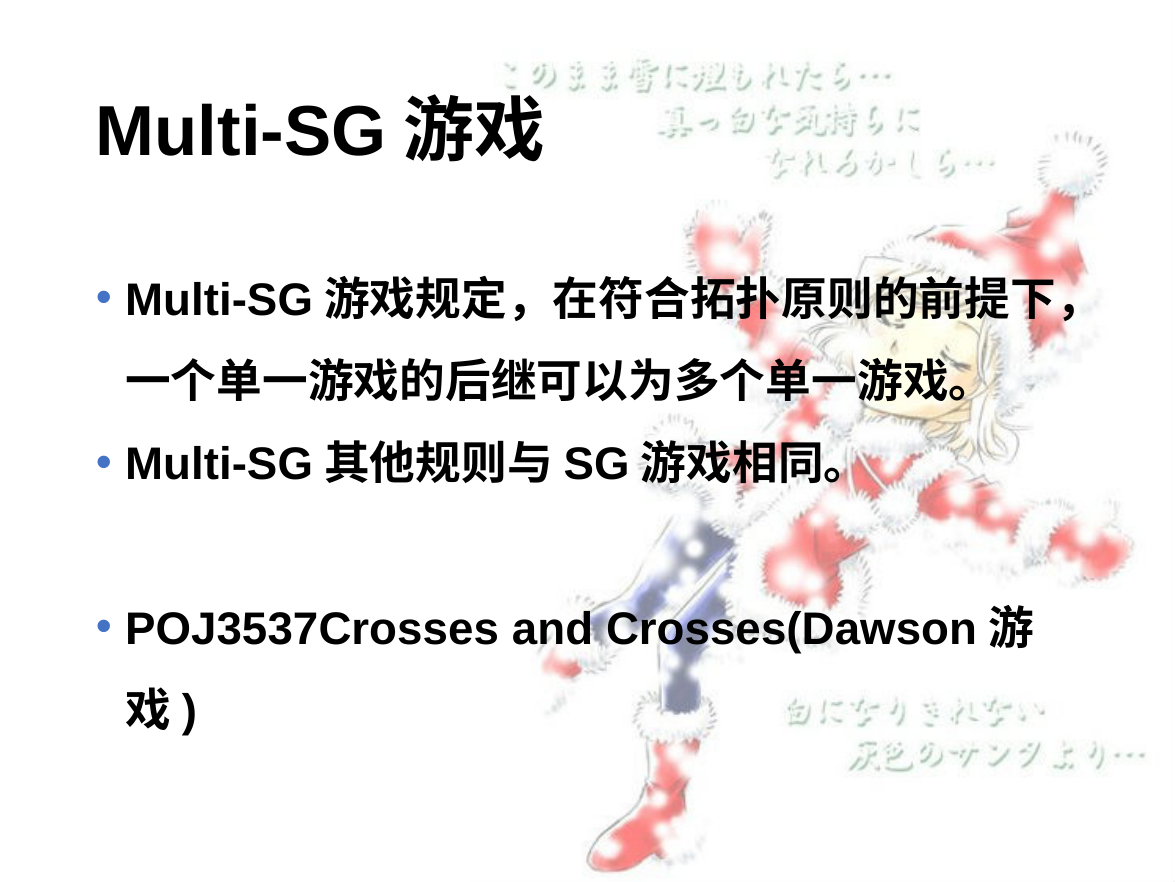

# Multi-SG游戏
Multi-SG游戏规定，在符合拓扑原则的前提下，一个单一游戏的后继可以为多个单一游戏。
Multi-SG其他规则与SG游戏相同。

POJ3537Crosses and Crosses(Dawson游戏)